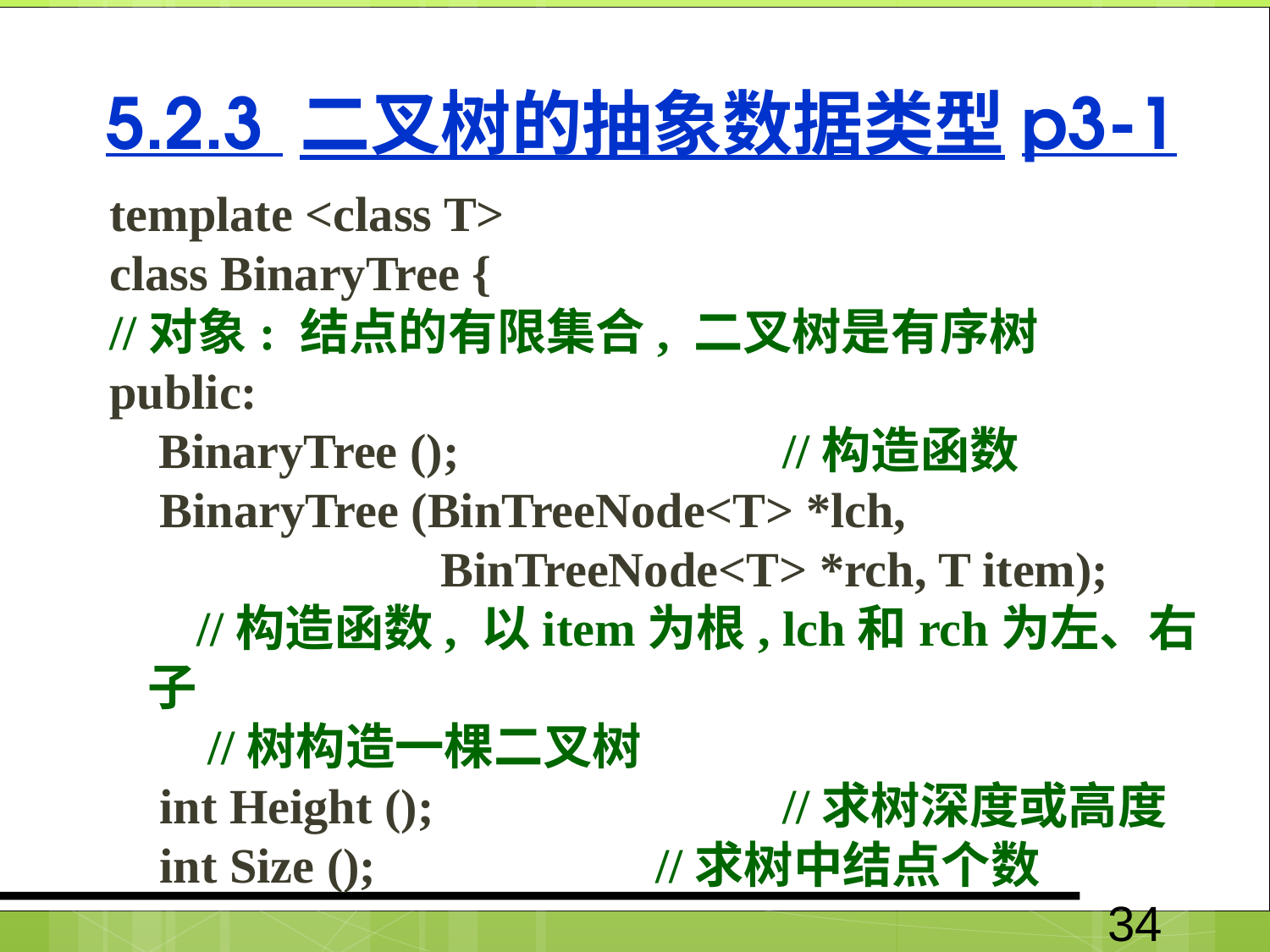

# 5.2.3 二叉树的抽象数据类型p3-1
template <class T>
class BinaryTree {
//对象: 结点的有限集合, 二叉树是有序树
public:
    BinaryTree ();			//构造函数
	 BinaryTree (BinTreeNode<T> *lch,
                           BinTreeNode<T> *rch, T item);
	    //构造函数, 以item为根, lch和rch为左、右子
        //树构造一棵二叉树
	 int Height ();			//求树深度或高度
	 int Size ();			//求树中结点个数
34